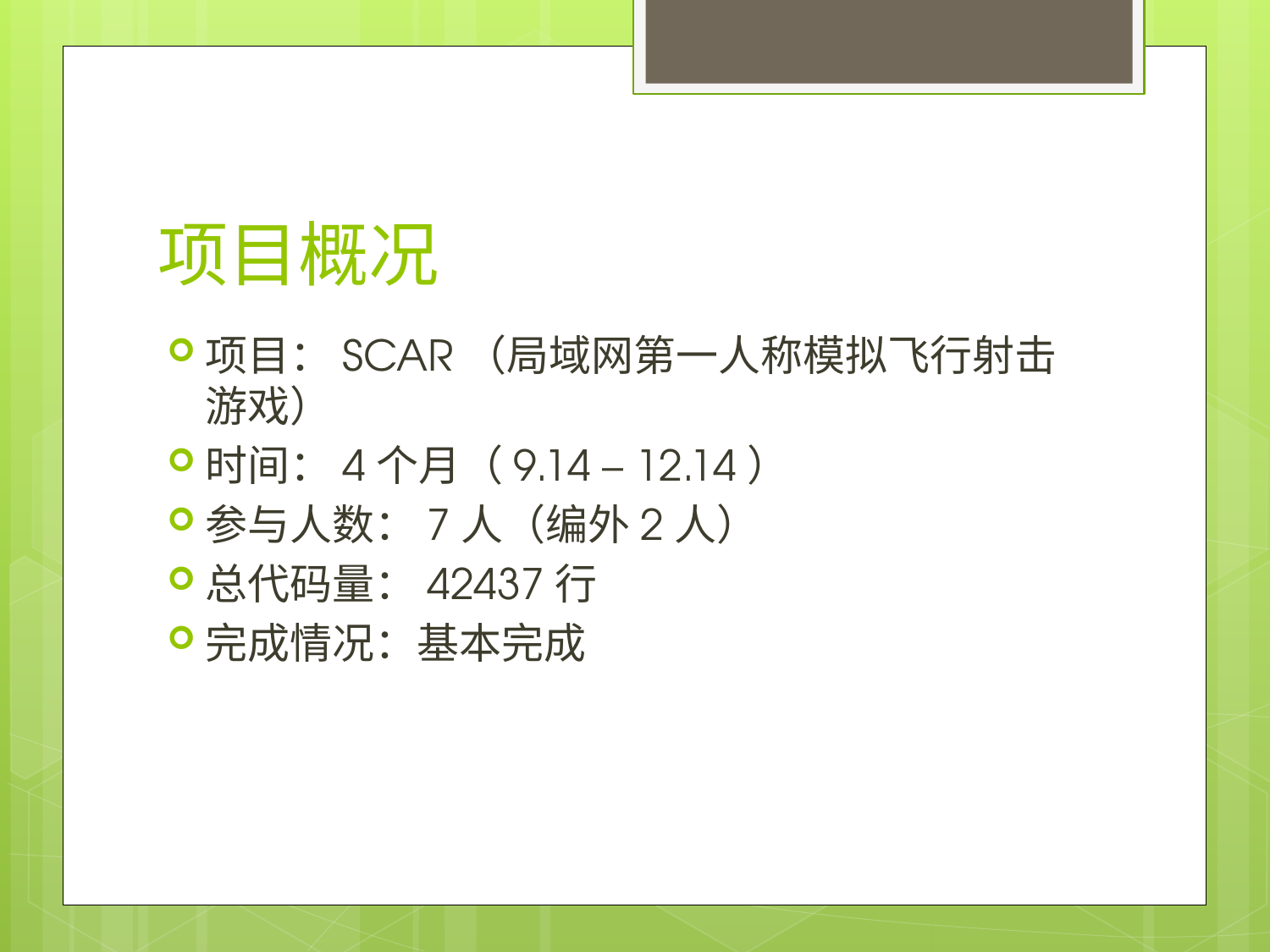

# 项目概况
项目：SCAR（局域网第一人称模拟飞行射击游戏）
时间：4个月（9.14 – 12.14）
参与人数：7人（编外2人）
总代码量：42437行
完成情况：基本完成